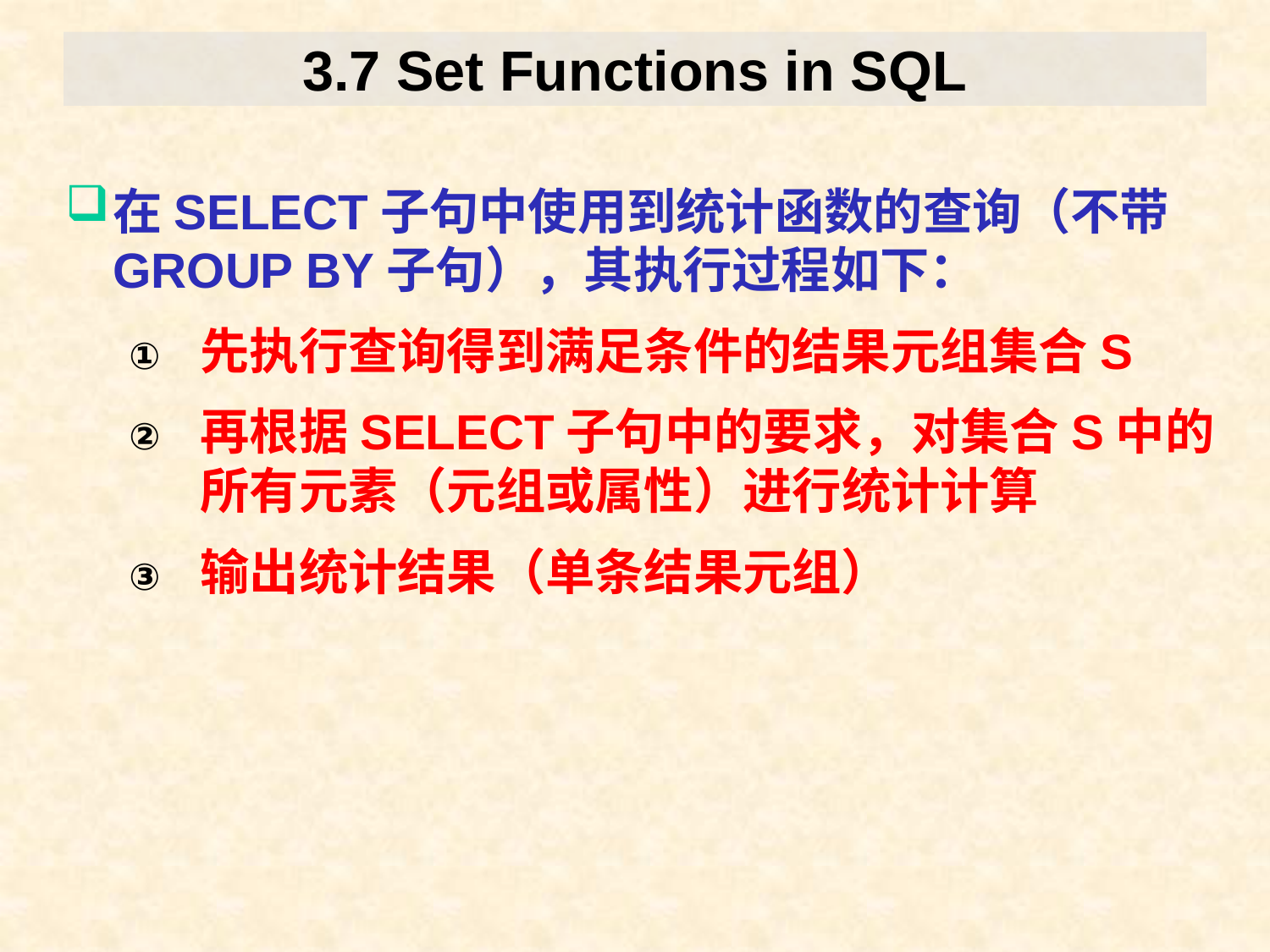

# 3.7 Set Functions in SQL
在SELECT子句中使用到统计函数的查询（不带GROUP BY子句），其执行过程如下：
先执行查询得到满足条件的结果元组集合S
再根据SELECT子句中的要求，对集合S中的所有元素（元组或属性）进行统计计算
输出统计结果（单条结果元组）